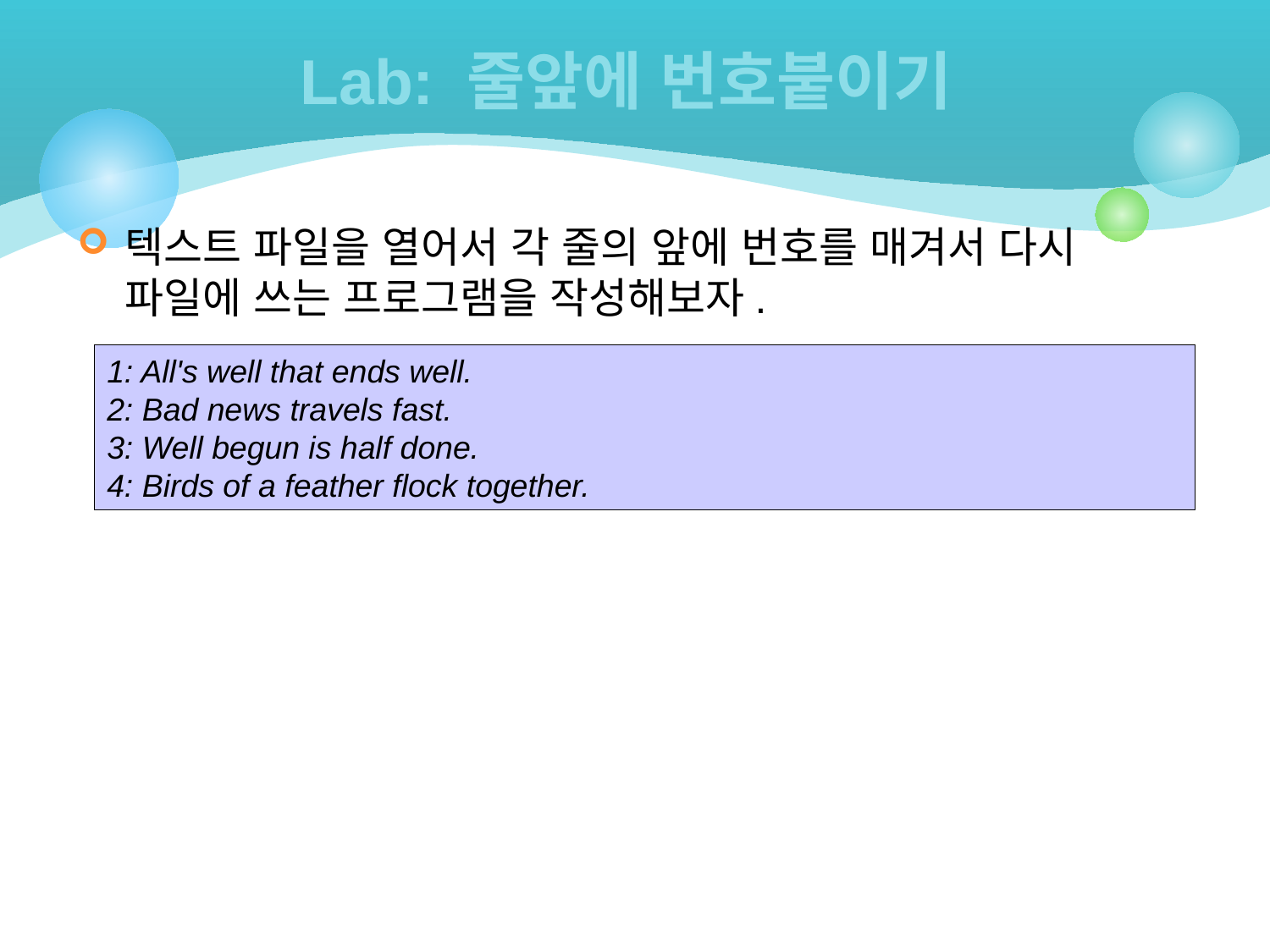

# Lab: 줄앞에 번호붙이기
텍스트 파일을 열어서 각 줄의 앞에 번호를 매겨서 다시 파일에 쓰는 프로그램을 작성해보자.
1: All's well that ends well.
2: Bad news travels fast.
3: Well begun is half done.
4: Birds of a feather flock together.